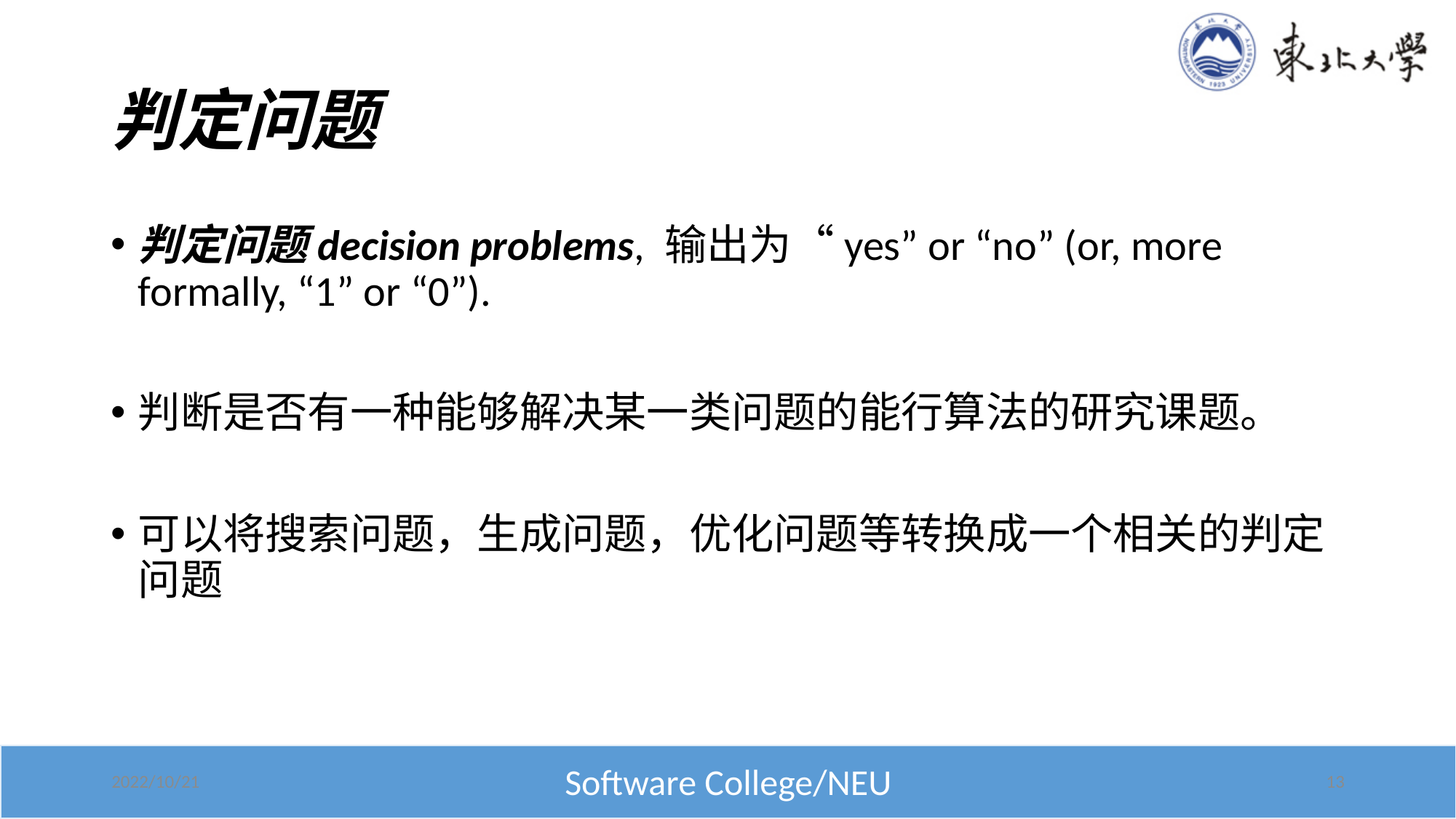

# 判定问题
判定问题decision problems, 输出为“yes” or “no” (or, more formally, “1” or “0”).

判断是否有一种能够解决某一类问题的能行算法的研究课题。

可以将搜索问题，生成问题，优化问题等转换成一个相关的判定问题